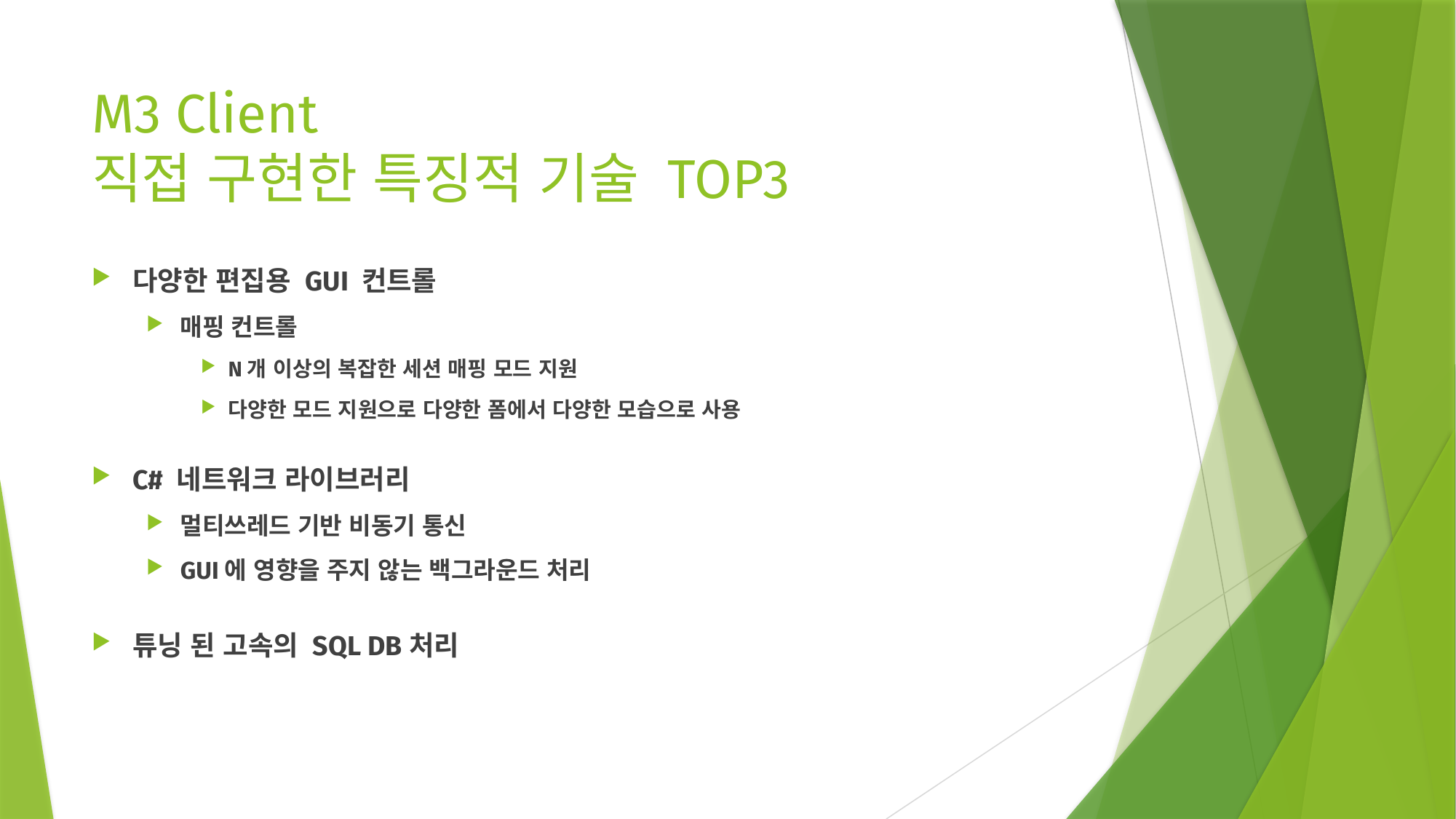

# M3 Client 직접 구현한 특징적 기술 TOP3
다양한 편집용 GUI 컨트롤
매핑 컨트롤
N개 이상의 복잡한 세션 매핑 모드 지원
다양한 모드 지원으로 다양한 폼에서 다양한 모습으로 사용
C# 네트워크 라이브러리
멀티쓰레드 기반 비동기 통신
GUI에 영향을 주지 않는 백그라운드 처리
튜닝 된 고속의 SQL DB처리